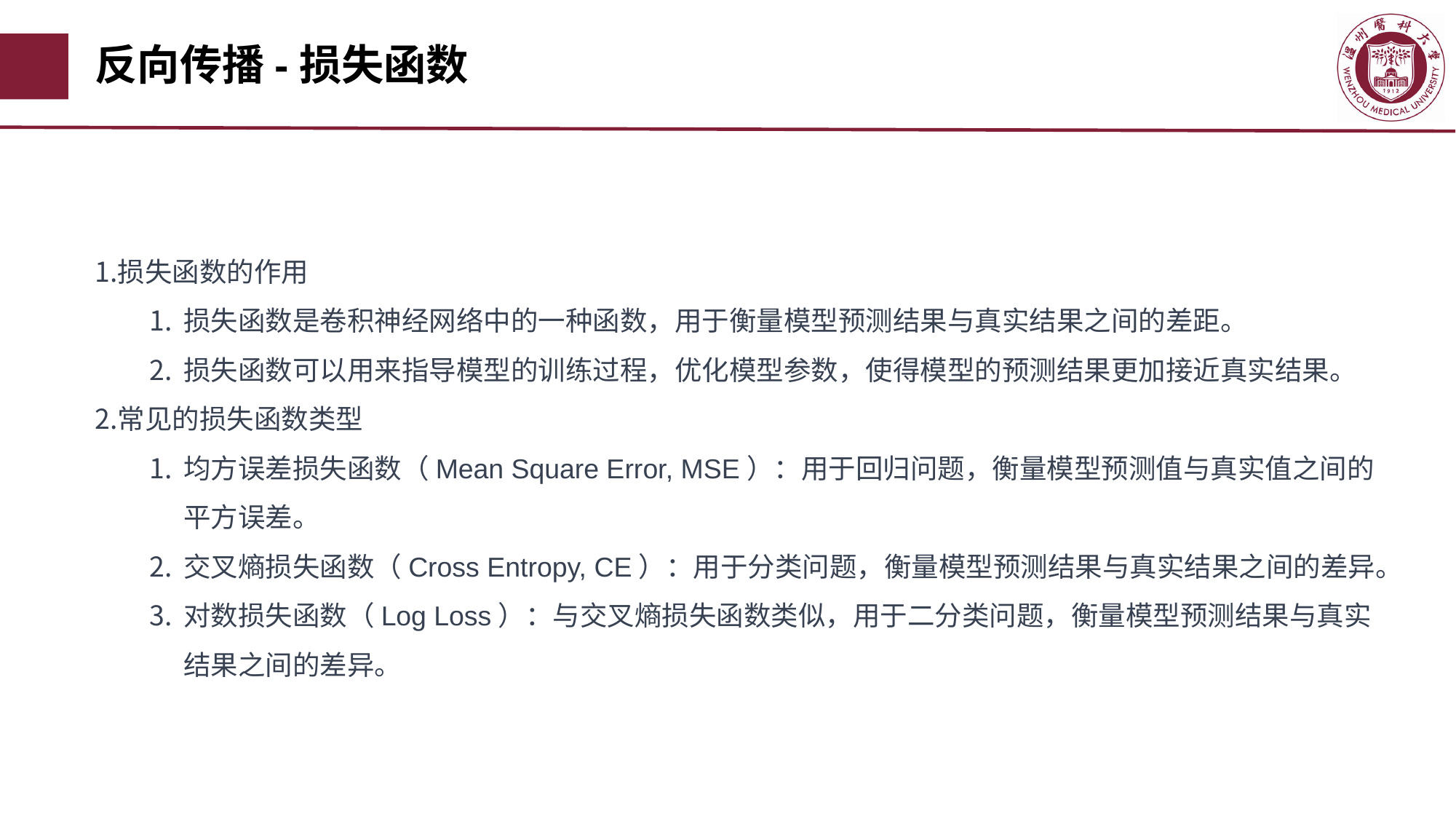

# 反向传播-损失函数
损失函数的作用
损失函数是卷积神经网络中的一种函数，用于衡量模型预测结果与真实结果之间的差距。
损失函数可以用来指导模型的训练过程，优化模型参数，使得模型的预测结果更加接近真实结果。
常见的损失函数类型
均方误差损失函数（Mean Square Error, MSE）：用于回归问题，衡量模型预测值与真实值之间的平方误差。
交叉熵损失函数（Cross Entropy, CE）：用于分类问题，衡量模型预测结果与真实结果之间的差异。
对数损失函数（Log Loss）：与交叉熵损失函数类似，用于二分类问题，衡量模型预测结果与真实结果之间的差异。